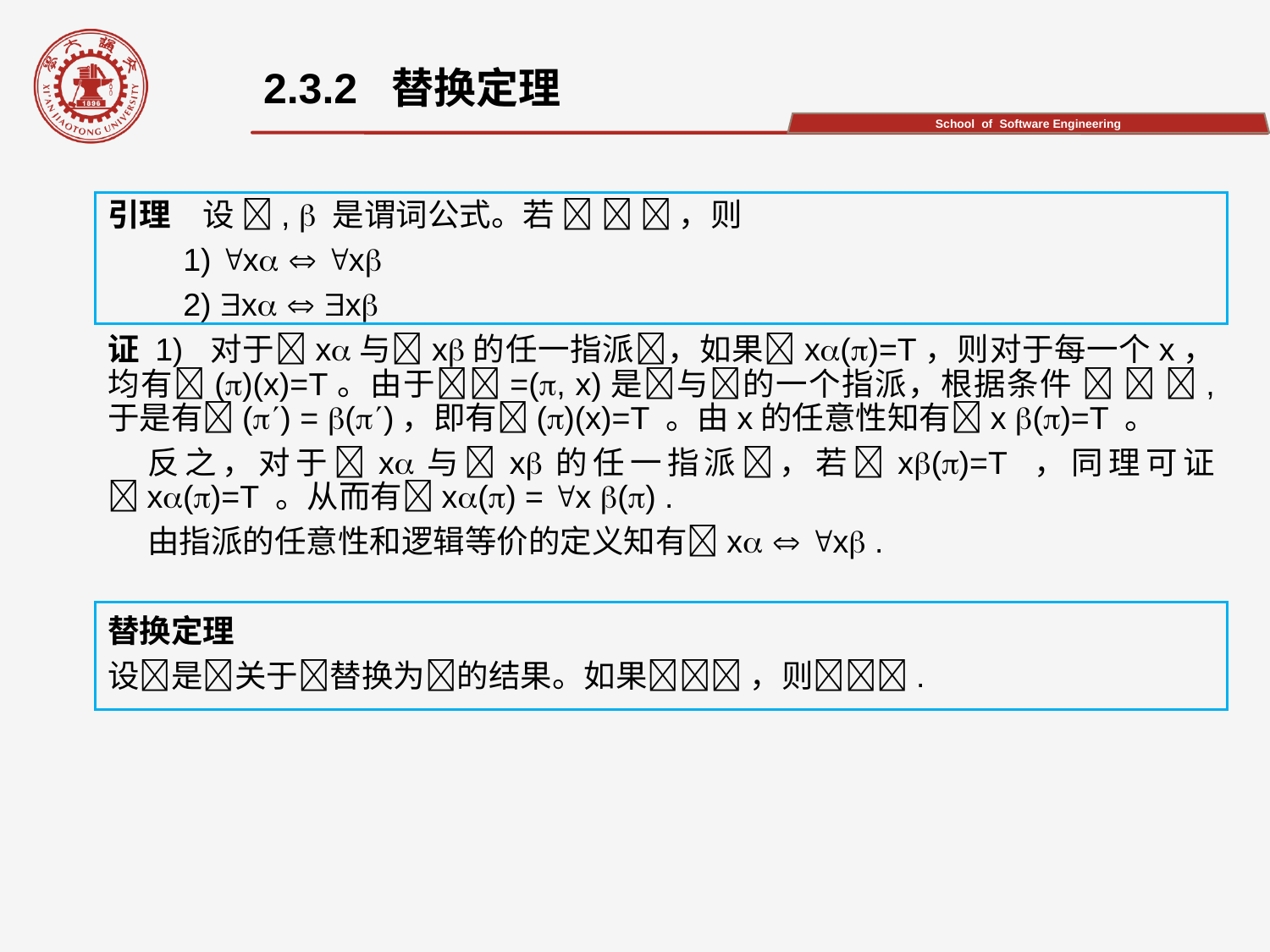

2.3.2  替换定理

引理　设 α, β 是谓词公式。若 α ⇔ β ，则
    1) ∀xα ⇔ ∀xβ
    2) ∃xα ⇔ ∃xβ
证 1)  对于∀xα与∀xβ的任一指派π，如果∀xα(π)=T，则对于每一个x，均有α(π)(x)=T。由于π′=(π, x)是α与β的一个指派，根据条件 α ⇔ β, 于是有α(π′) = β(π′)，即有β(π)(x)=T 。由x的任意性知有∀x β(π)=T 。
反之，对于∀xα与∀xβ的任一指派π，若∀xβ(π)=T ，同理可证∀xα(π)=T 。从而有∀xα(π) = ∀x β(π) .
由指派的任意性和逻辑等价的定义知有∀xα ⇔ ∀xβ .

替换定理
设β是α关于δ替换为γ的结果。如果δ⇔γ ，则α⇔β.